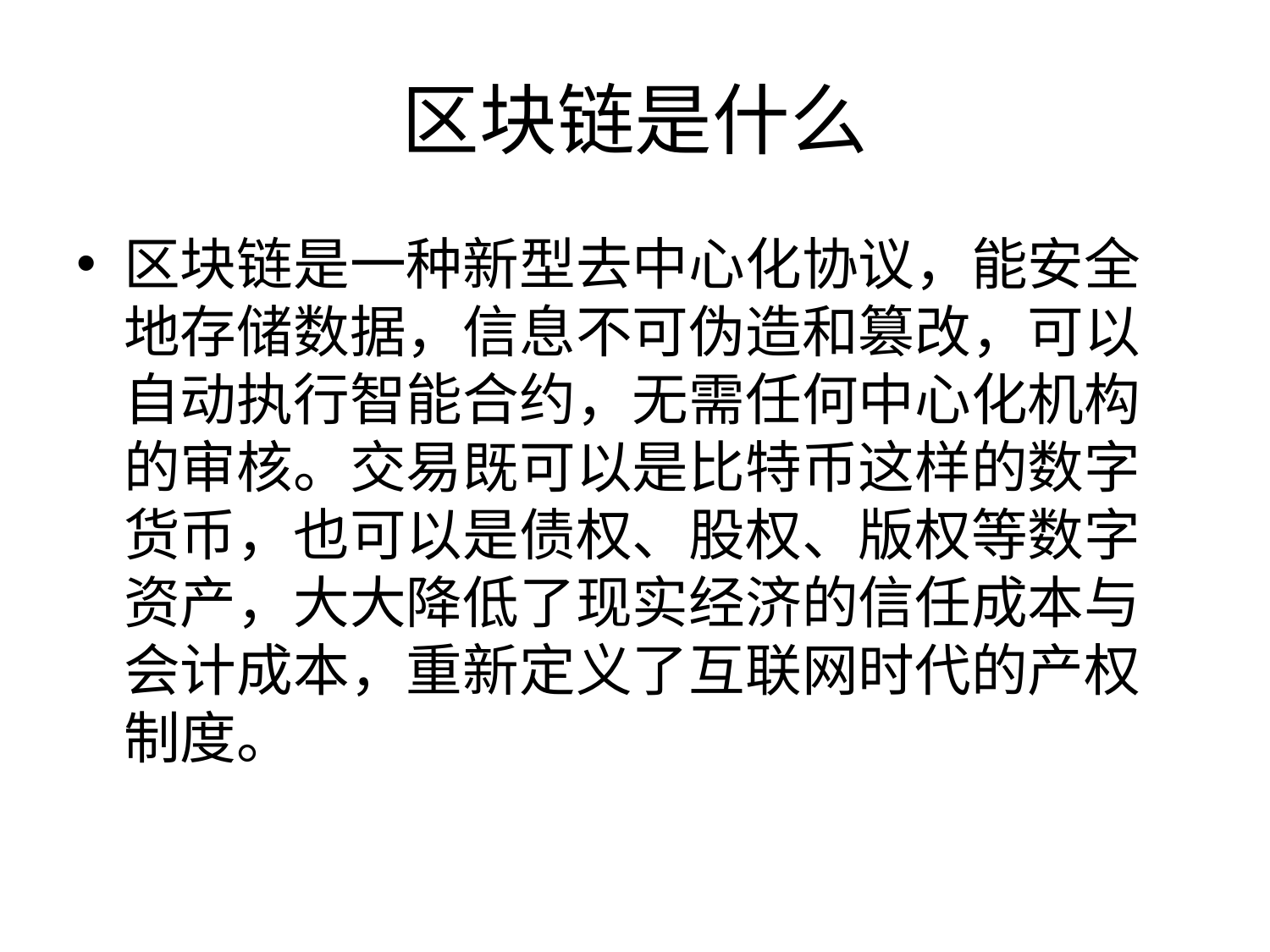

# 区块链是什么
区块链是一种新型去中心化协议，能安全地存储数据，信息不可伪造和篡改，可以自动执行智能合约，无需任何中心化机构的审核。交易既可以是比特币这样的数字货币，也可以是债权、股权、版权等数字资产，大大降低了现实经济的信任成本与会计成本，重新定义了互联网时代的产权制度。